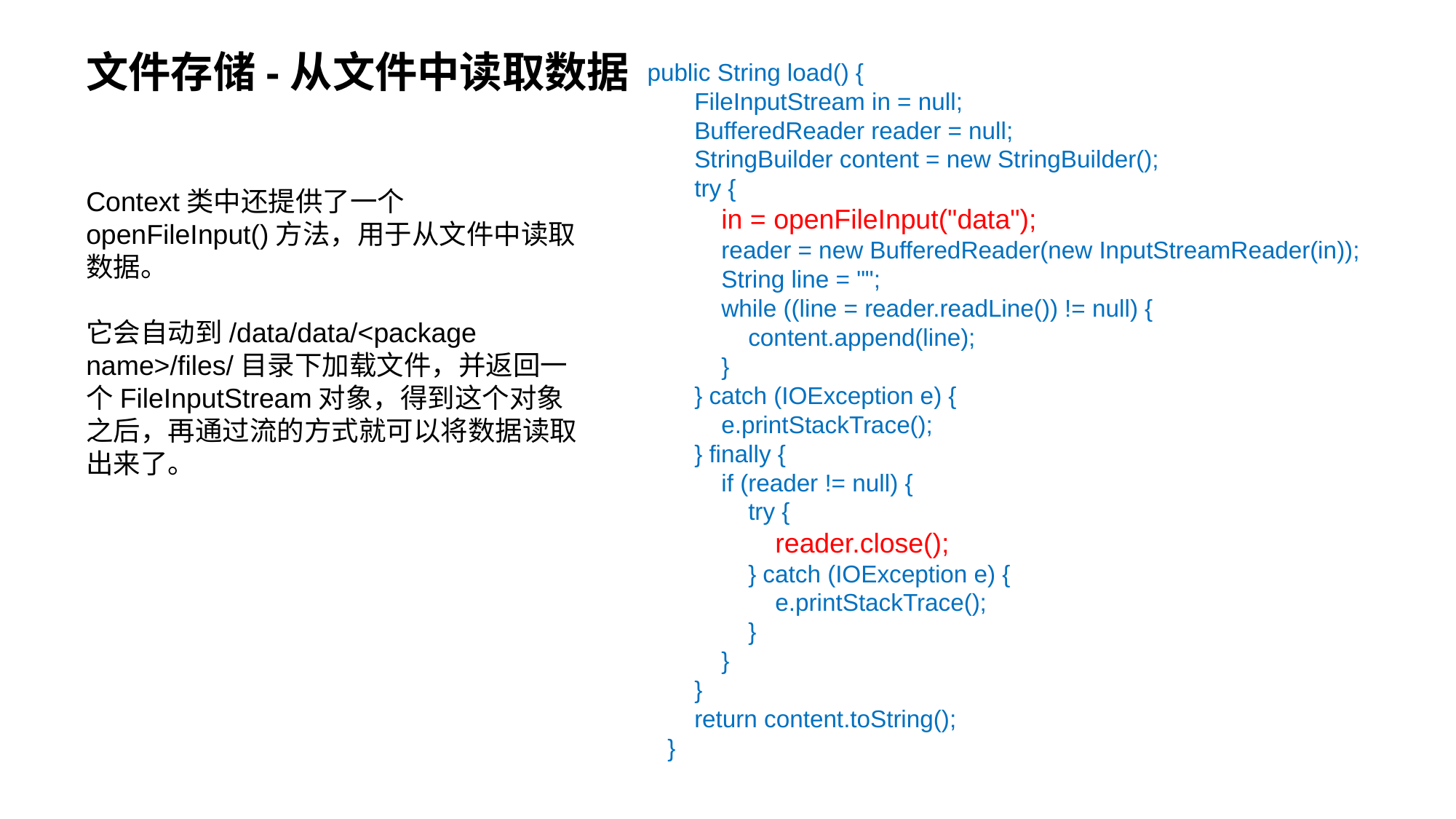

# 文件存储-从文件中读取数据
 public String load() {
        FileInputStream in = null;
        BufferedReader reader = null;
        StringBuilder content = new StringBuilder();
        try {
            in = openFileInput("data");
            reader = new BufferedReader(new InputStreamReader(in));
            String line = "";
            while ((line = reader.readLine()) != null) {
                content.append(line);
            }
        } catch (IOException e) {
            e.printStackTrace();
        } finally {
            if (reader != null) {
                try {
                    reader.close();
                } catch (IOException e) {
                    e.printStackTrace();
                }
            }
        }
        return content.toString();
    }
Context类中还提供了一个openFileInput()方法，用于从文件中读取数据。

它会自动到/data/data/<package name>/files/目录下加载文件，并返回一个FileInputStream对象，得到这个对象之后，再通过流的方式就可以将数据读取出来了。